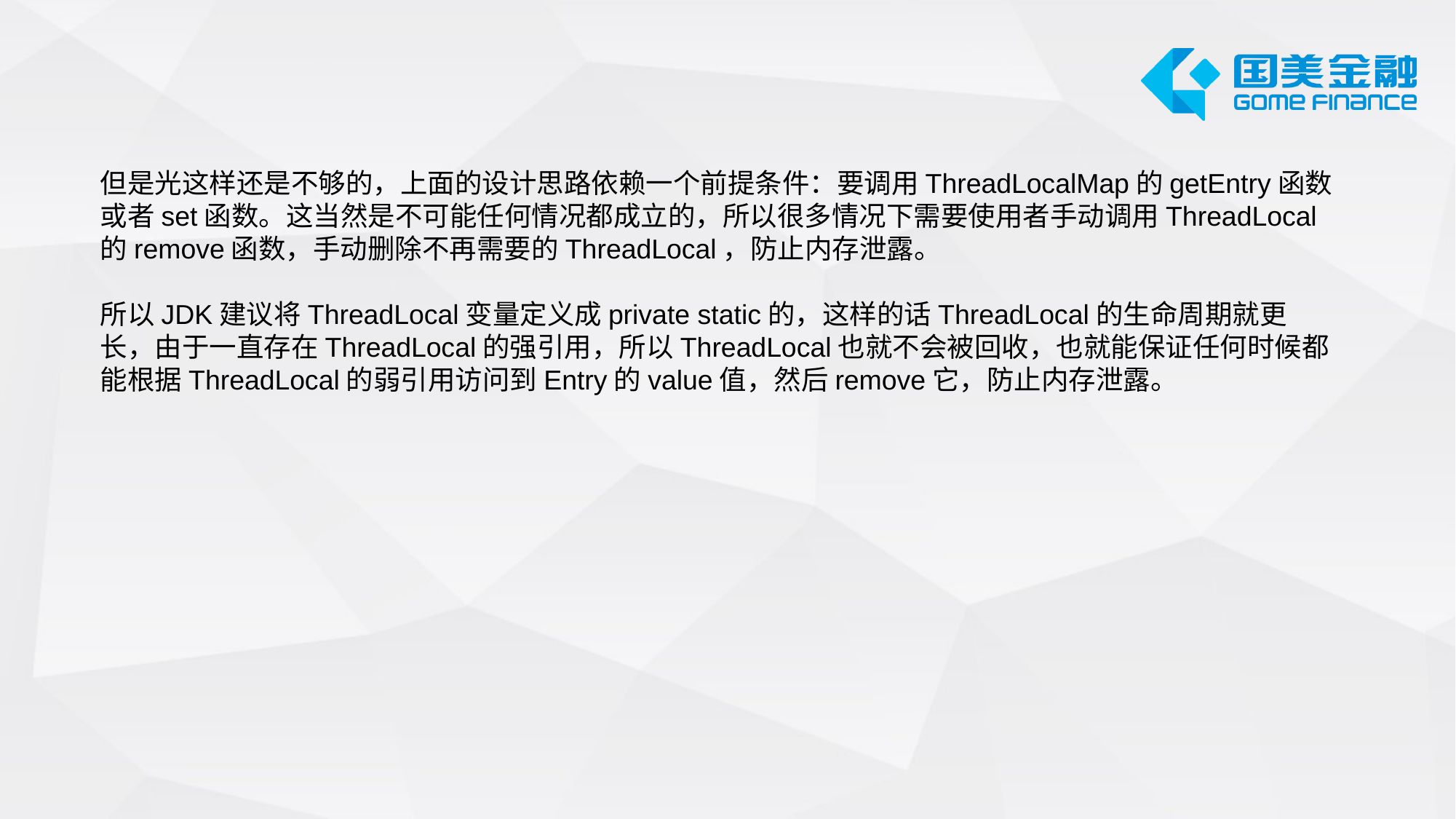

但是光这样还是不够的，上面的设计思路依赖一个前提条件：要调用ThreadLocalMap的getEntry函数或者set函数。这当然是不可能任何情况都成立的，所以很多情况下需要使用者手动调用ThreadLocal的remove函数，手动删除不再需要的ThreadLocal，防止内存泄露。

所以JDK建议将ThreadLocal变量定义成private static的，这样的话ThreadLocal的生命周期就更长，由于一直存在ThreadLocal的强引用，所以ThreadLocal也就不会被回收，也就能保证任何时候都能根据ThreadLocal的弱引用访问到Entry的value值，然后remove它，防止内存泄露。